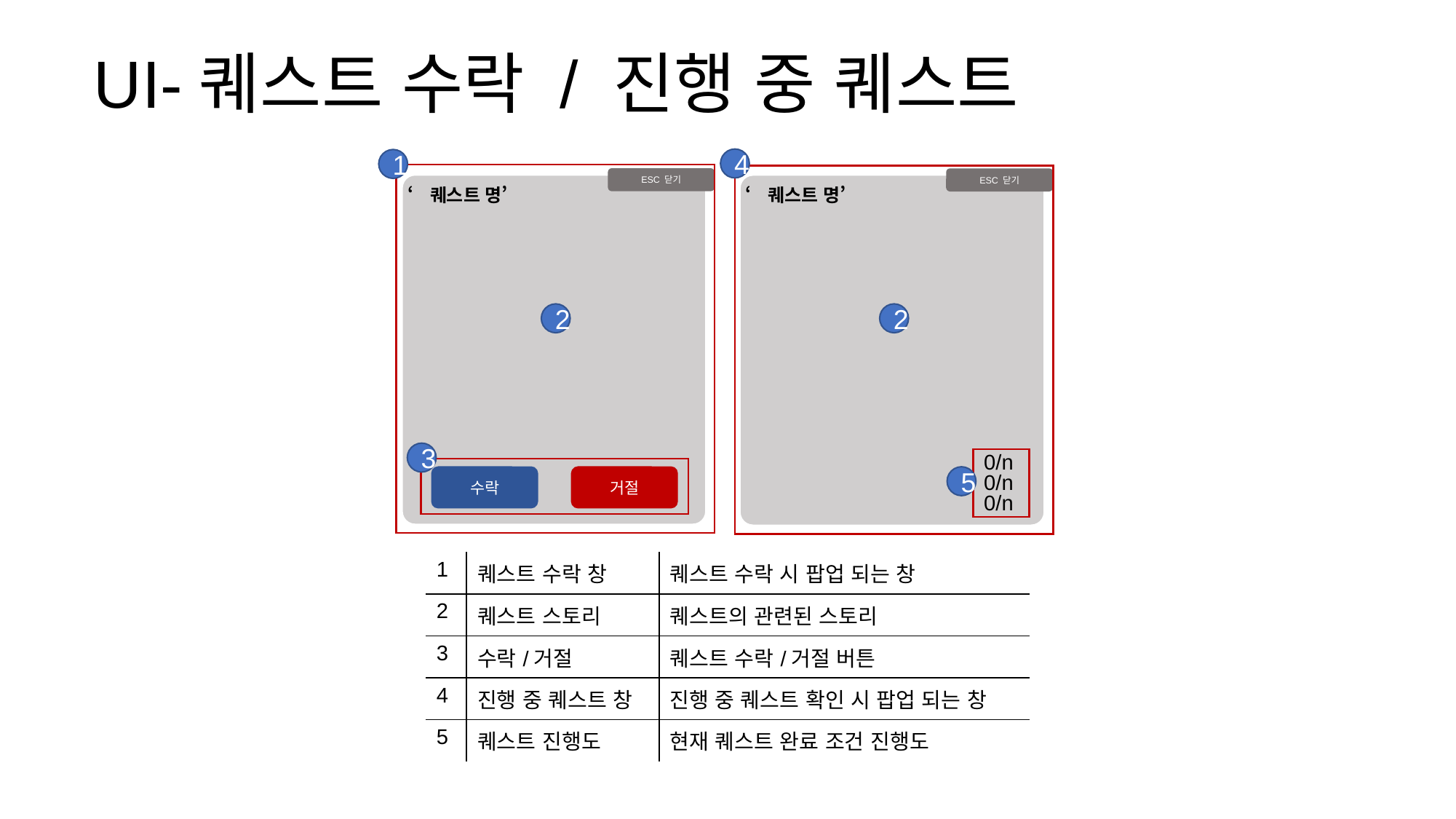

UI-퀘스트 수락 / 진행 중 퀘스트
4
1

ESC 닫기

‘퀘스트 명’
수락
거절

ESC 닫기

‘퀘스트 명’
0/n
0/n
0/n

2
2
3
5
| 1 | 퀘스트 수락 창 | 퀘스트 수락 시 팝업 되는 창 |
| --- | --- | --- |
| 2 | 퀘스트 스토리 | 퀘스트의 관련된 스토리 |
| 3 | 수락/거절 | 퀘스트 수락/거절 버튼 |
| 4 | 진행 중 퀘스트 창 | 진행 중 퀘스트 확인 시 팝업 되는 창 |
| 5 | 퀘스트 진행도 | 현재 퀘스트 완료 조건 진행도 |